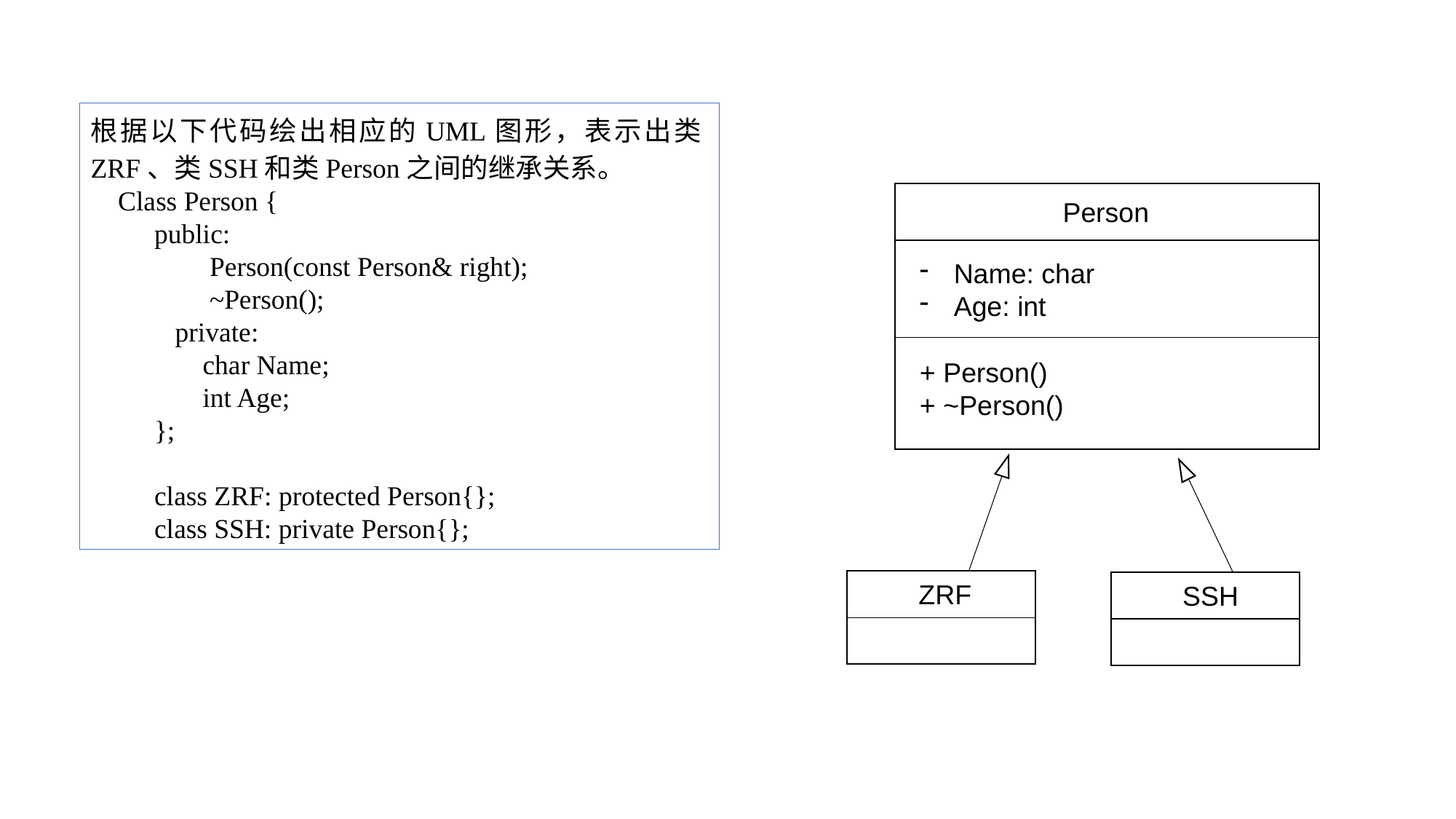

根据以下代码绘出相应的UML图形，表示出类ZRF、类SSH和类Person之间的继承关系。
Class Person {
public:
        Person(const Person& right);
        ~Person();
   private:
       char Name;
       int Age;
};

class ZRF: protected Person{};
class SSH: private Person{};

Person
Name: char
Age: int
+ Person()
+ ~Person()

ZRF

SSH